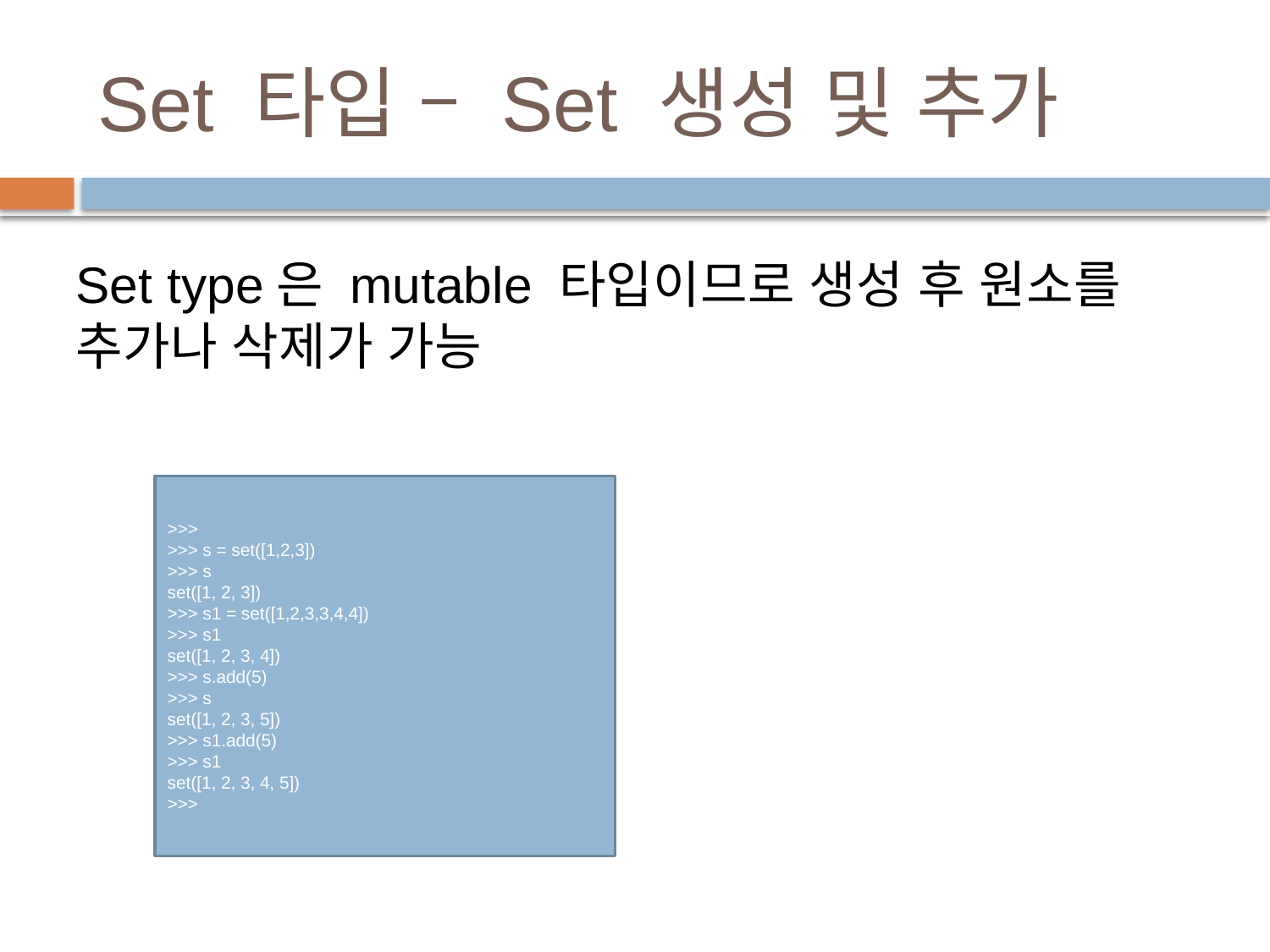

# Set 타입 – Set 생성 및 추가
Set type은 mutable 타입이므로 생성 후 원소를 추가나 삭제가 가능

>>>
>>> s = set([1,2,3])
>>> s
set([1, 2, 3])
>>> s1 = set([1,2,3,3,4,4])
>>> s1
set([1, 2, 3, 4])
>>> s.add(5)
>>> s
set([1, 2, 3, 5])
>>> s1.add(5)
>>> s1
set([1, 2, 3, 4, 5])
>>>